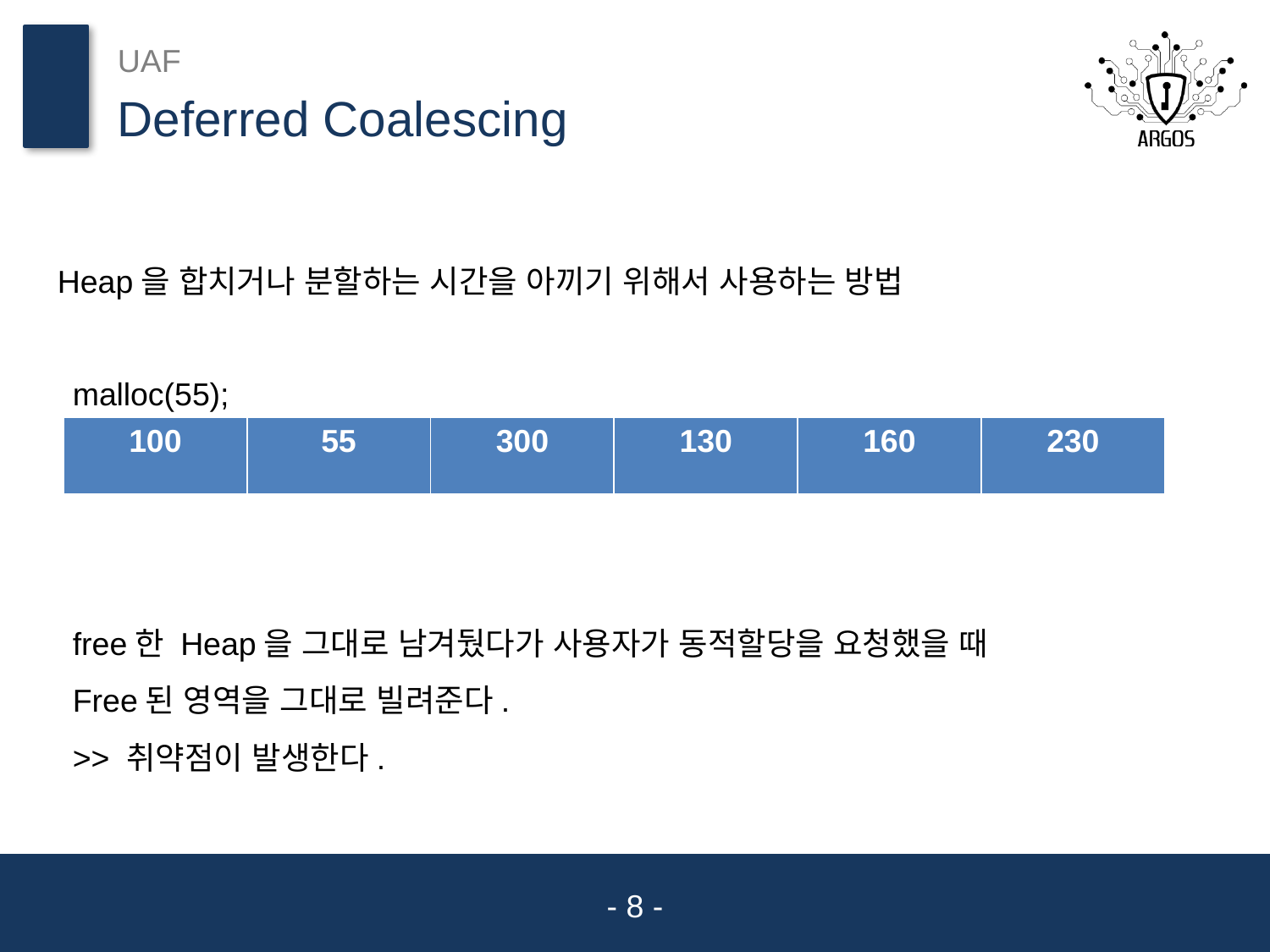

UAF
Deferred Coalescing
Heap을 합치거나 분할하는 시간을 아끼기 위해서 사용하는 방법
malloc(55);
| 100 | 55 | 300 | 130 | 160 | 230 |
| --- | --- | --- | --- | --- | --- |
free한 Heap을 그대로 남겨뒀다가 사용자가 동적할당을 요청했을 때
Free된 영역을 그대로 빌려준다.
>> 취약점이 발생한다.
- 8 -